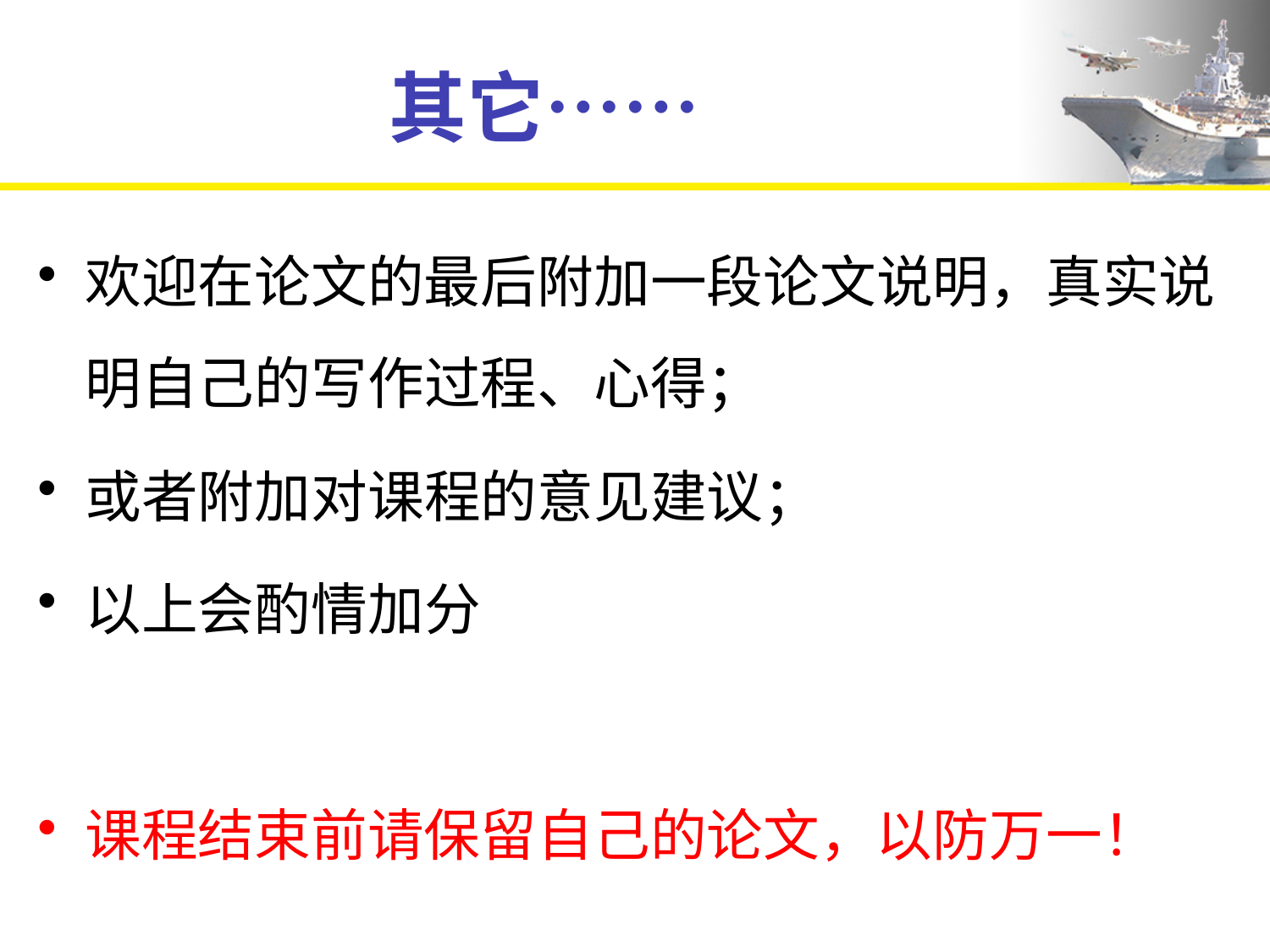

# 其它……
欢迎在论文的最后附加一段论文说明，真实说明自己的写作过程、心得；
或者附加对课程的意见建议；
以上会酌情加分

课程结束前请保留自己的论文，以防万一！